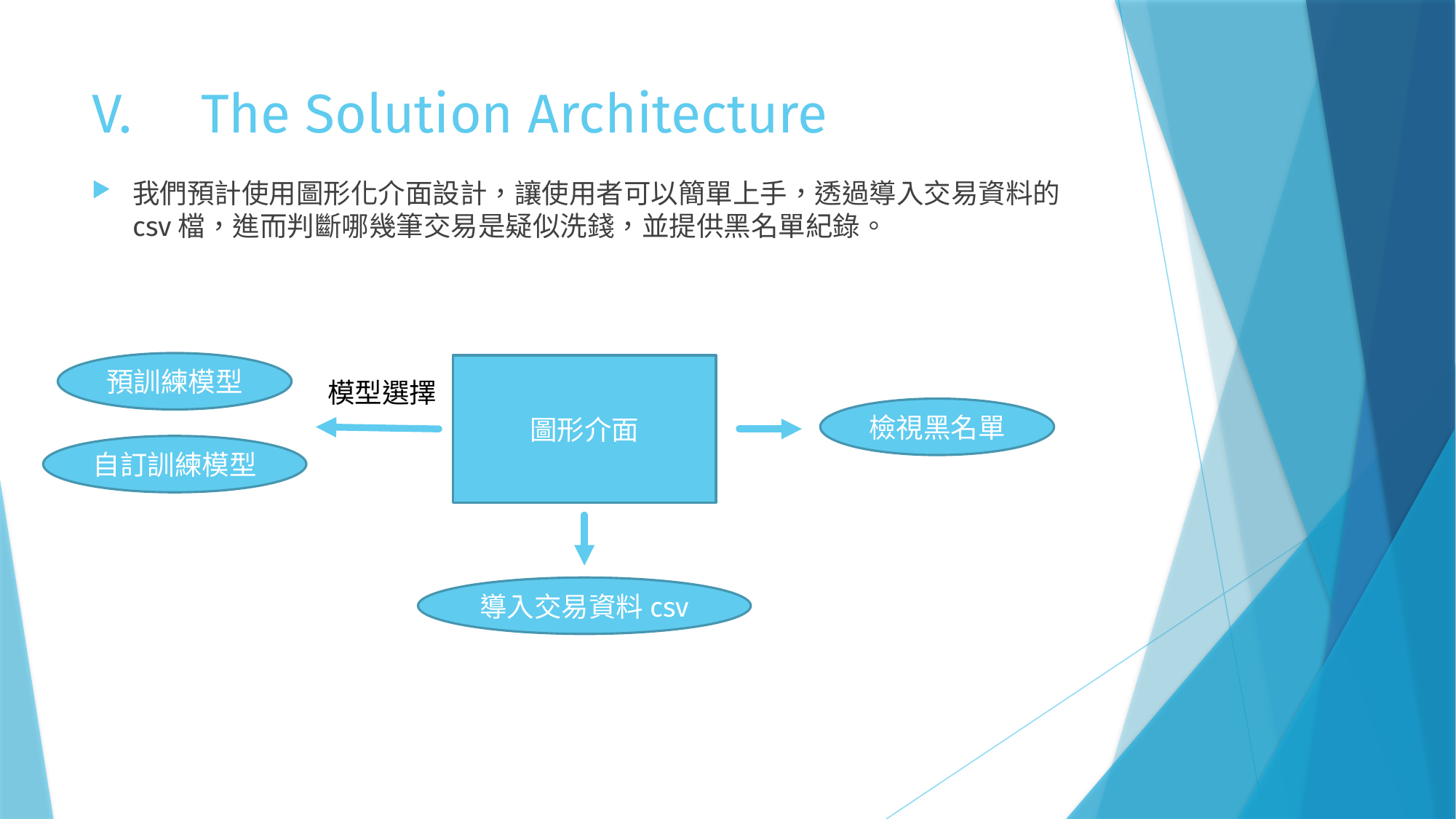

# V.	The Solution Architecture
我們預計使用圖形化介面設計，讓使用者可以簡單上手，透過導入交易資料的csv檔，進而判斷哪幾筆交易是疑似洗錢，並提供黑名單紀錄。

預訓練模型
圖形介面
模型選擇
檢視黑名單
自訂訓練模型
導入交易資料csv